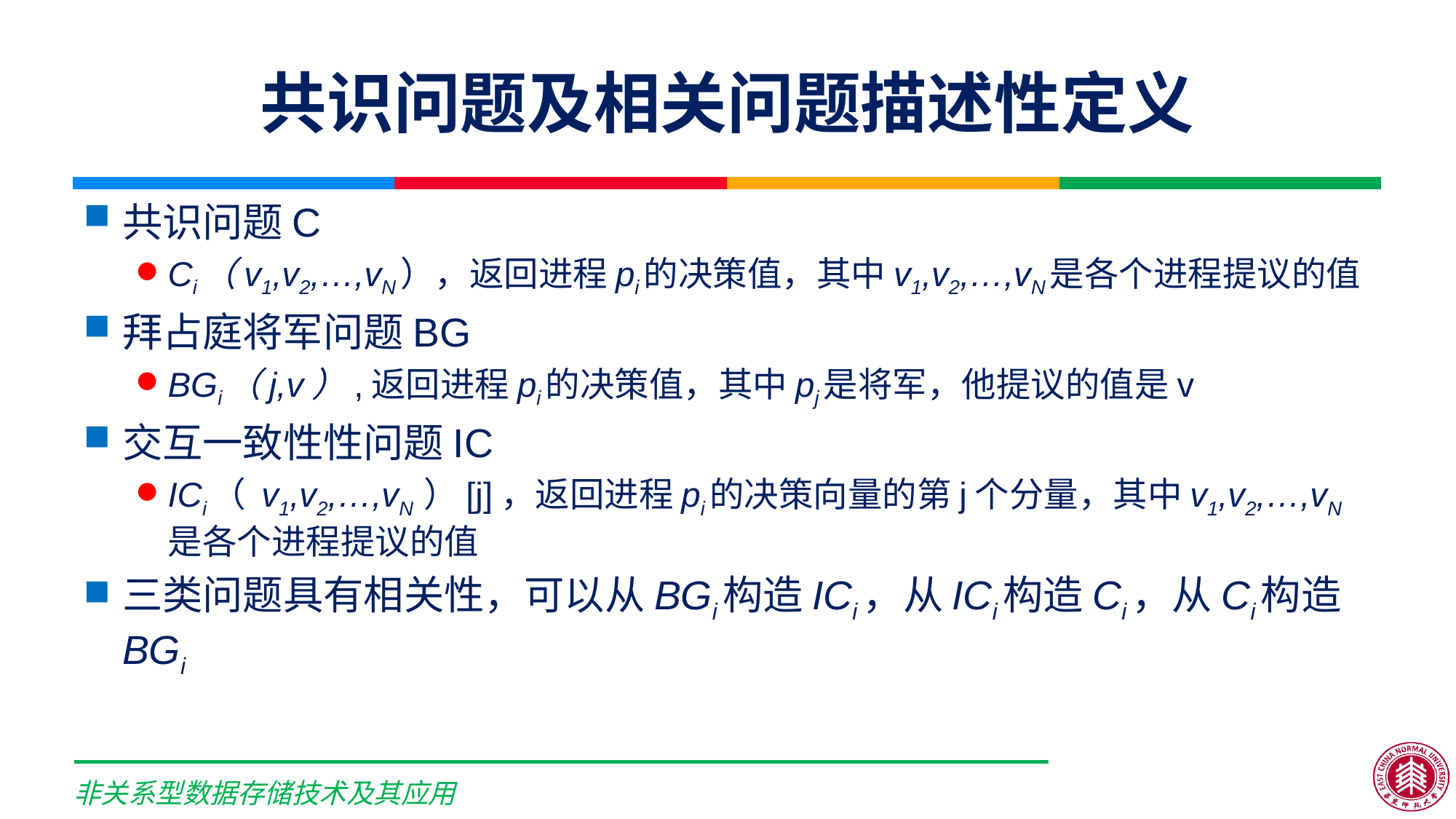

# 共识问题及相关问题描述性定义
共识问题C
Ci（v1,v2,…,vN），返回进程pi的决策值，其中v1,v2,…,vN是各个进程提议的值
拜占庭将军问题BG
BGi（j,v）,返回进程pi的决策值，其中pj是将军，他提议的值是v
交互一致性性问题IC
ICi（ v1,v2,…,vN ）[j]，返回进程pi的决策向量的第j个分量，其中v1,v2,…,vN是各个进程提议的值
三类问题具有相关性，可以从BGi构造ICi，从ICi构造Ci，从Ci构造BGi